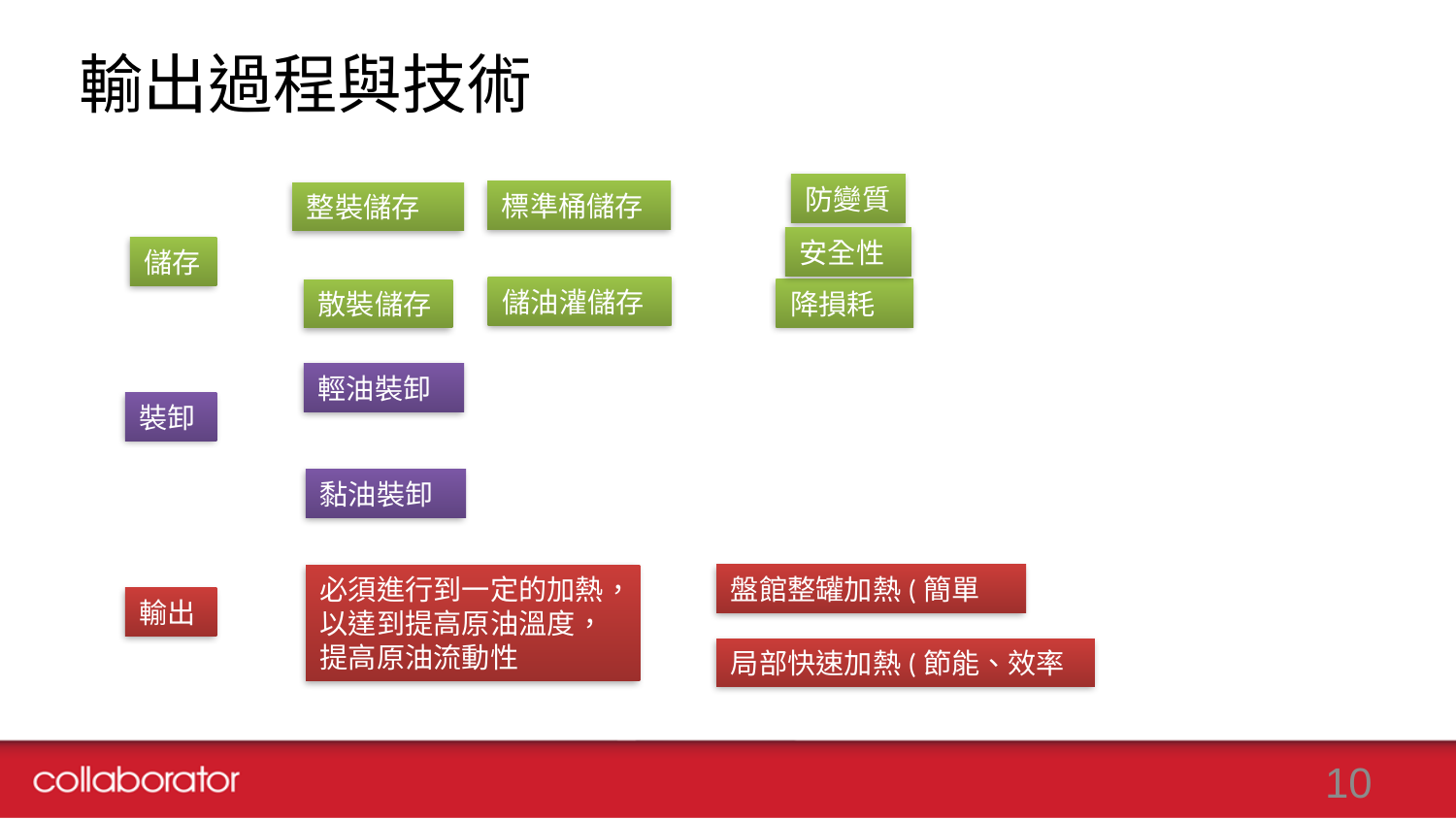

# 輸出過程與技術
防變質
標準桶儲存
整裝儲存
安全性
儲存
儲油灌儲存
降損耗
散裝儲存
輕油裝卸
裝卸
黏油裝卸
盤館整罐加熱(簡單
必須進行到一定的加熱，以達到提高原油溫度，提高原油流動性
輸出
局部快速加熱(節能、效率
10